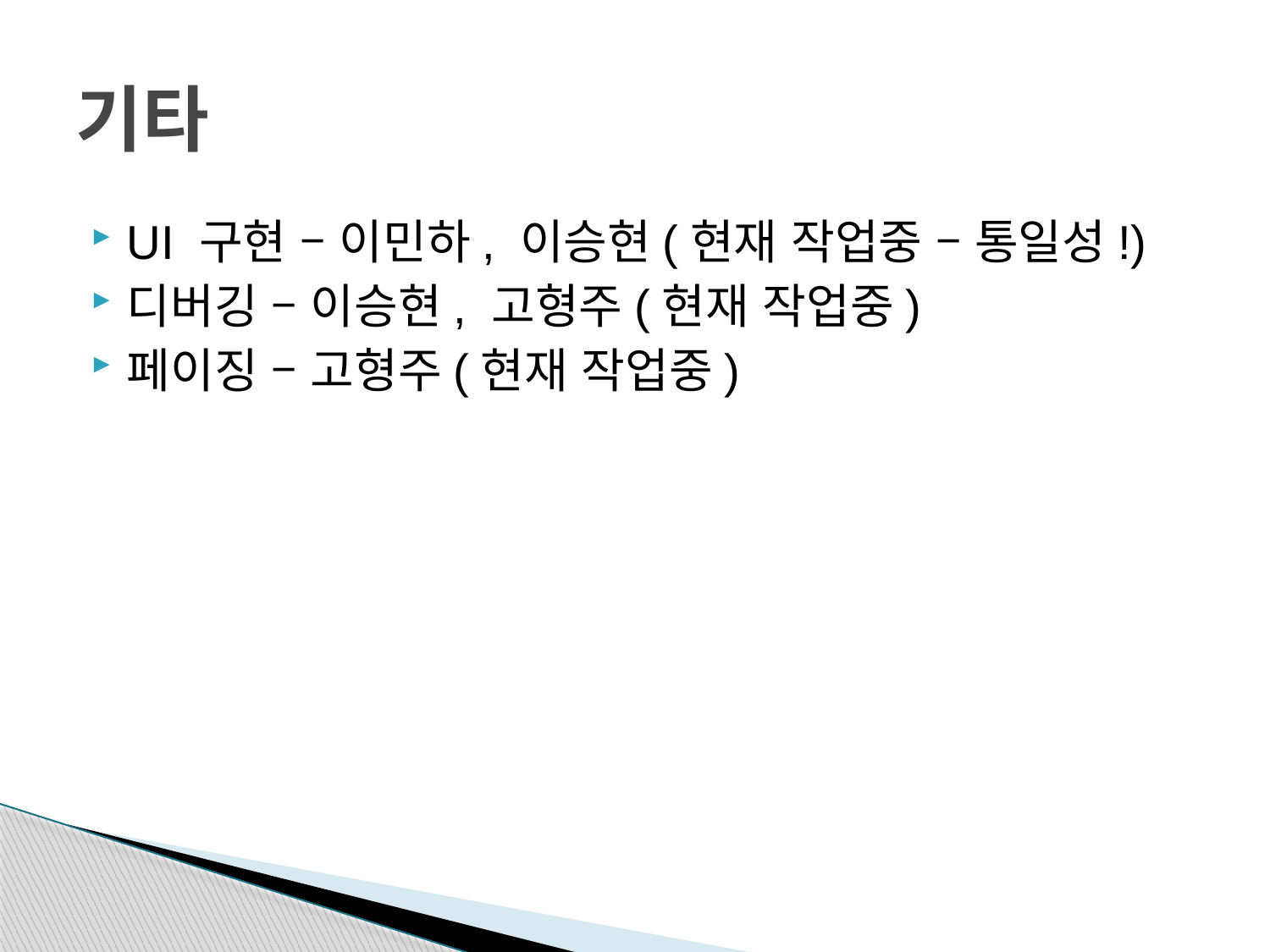

# 기타
UI 구현 – 이민하, 이승현(현재 작업중 – 통일성!)
디버깅 – 이승현, 고형주(현재 작업중)
페이징 – 고형주(현재 작업중)